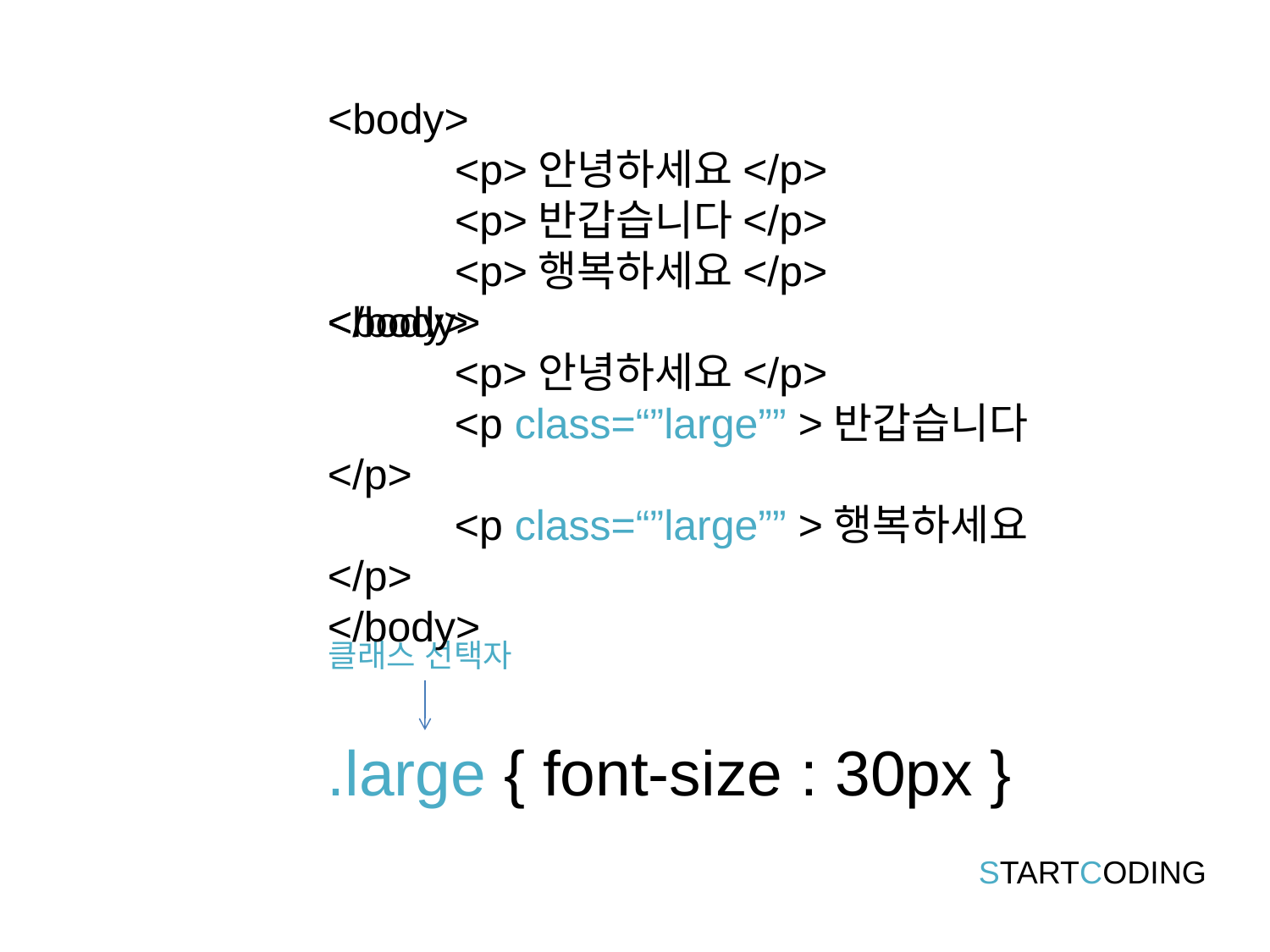

<body>
	<p>안녕하세요</p>
	<p>반갑습니다</p>
	<p>행복하세요</p>
</body>
<body>
	<p>안녕하세요</p>
	<p class=“”large”” >반갑습니다</p>
	<p class=“”large”” >행복하세요</p>
</body>
클래스 선택자
.large { font-size : 30px }
STARTCODING